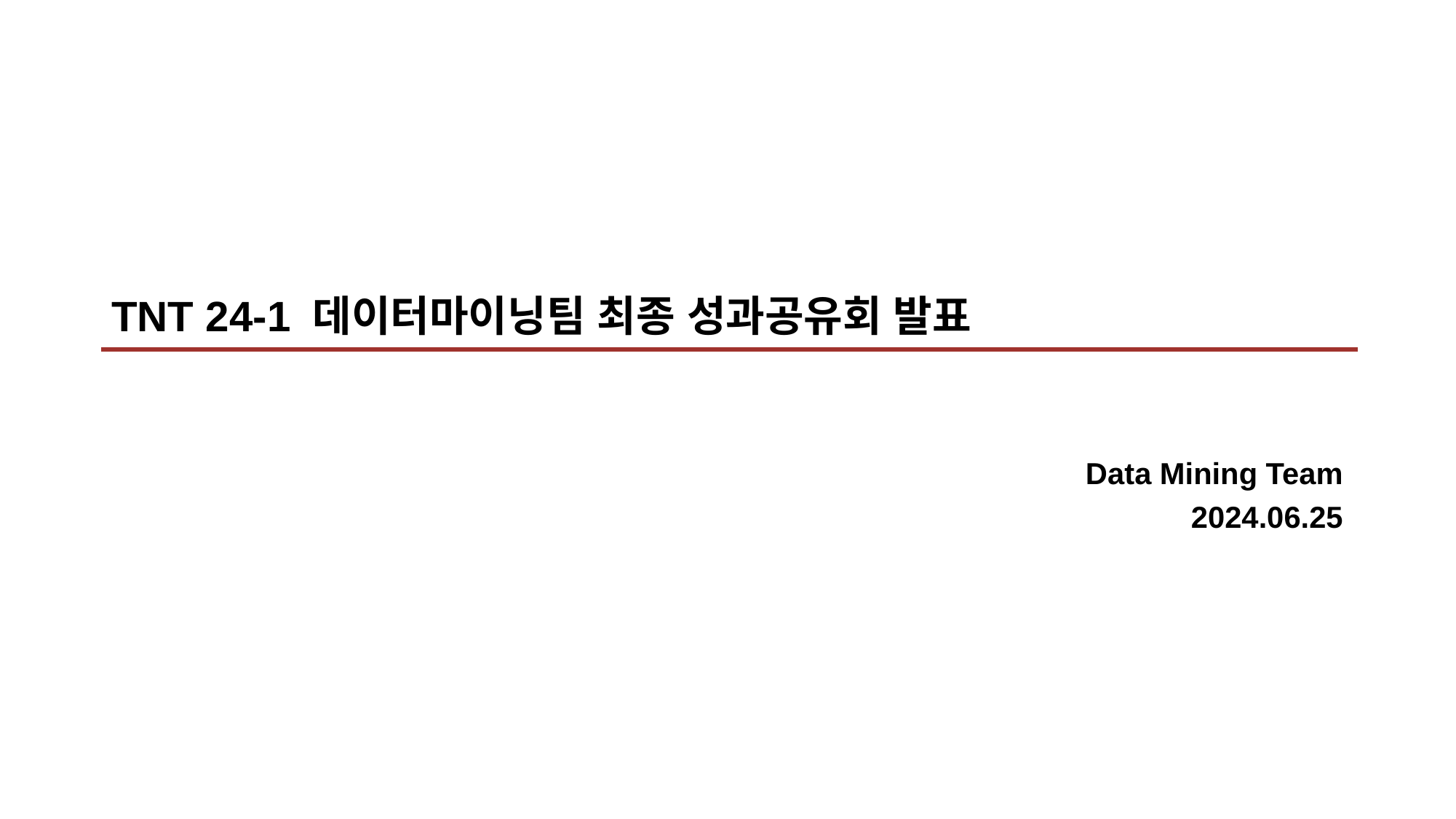

TNT 24-1 데이터마이닝팀 최종 성과공유회 발표
Data Mining Team
2024.06.25
1